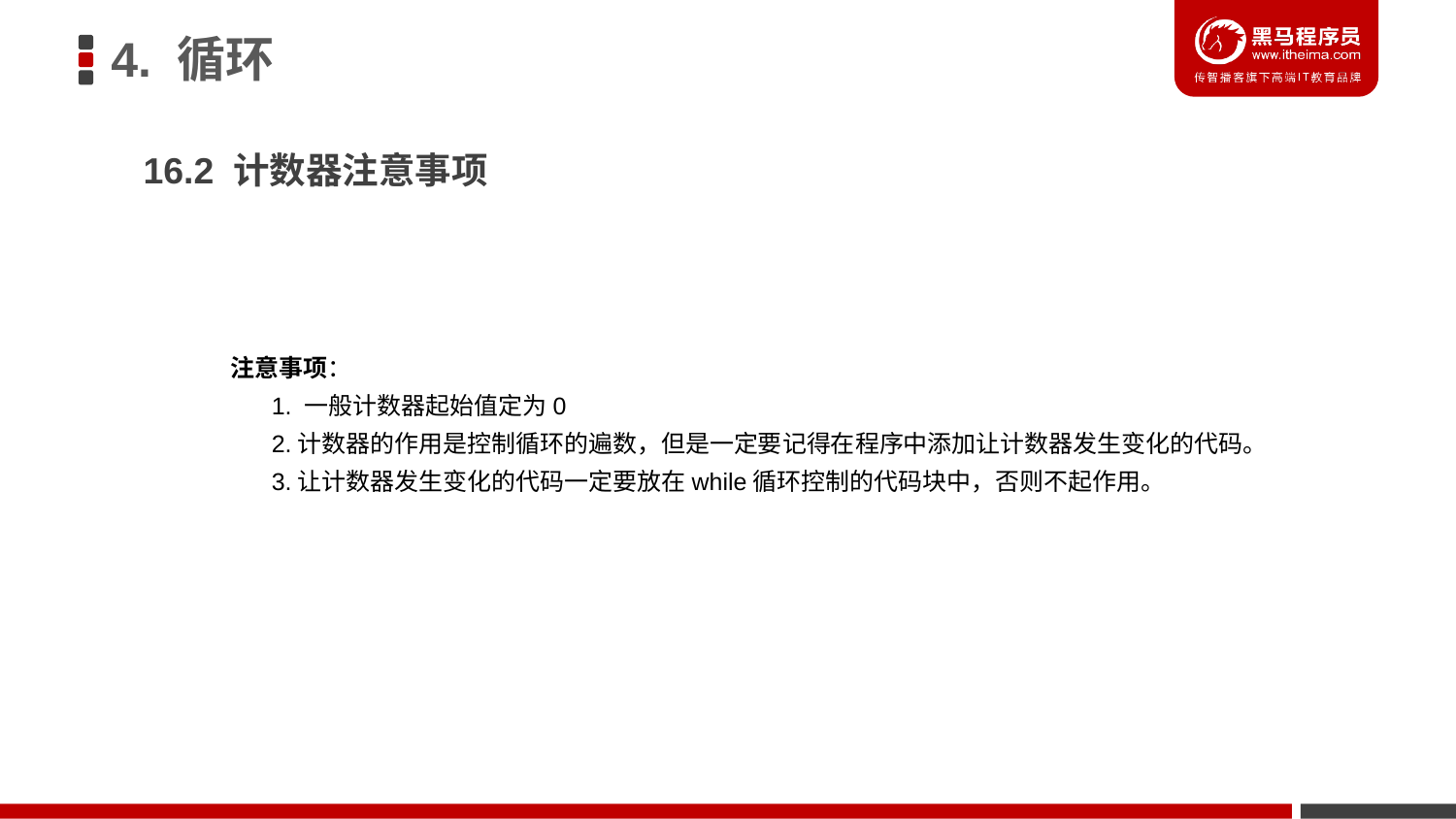

4. 循环
16.2 计数器注意事项
注意事项：
      1. 一般计数器起始值定为0
      2.计数器的作用是控制循环的遍数，但是一定要记得在程序中添加让计数器发生变化的代码。
      3.让计数器发生变化的代码一定要放在while循环控制的代码块中，否则不起作用。